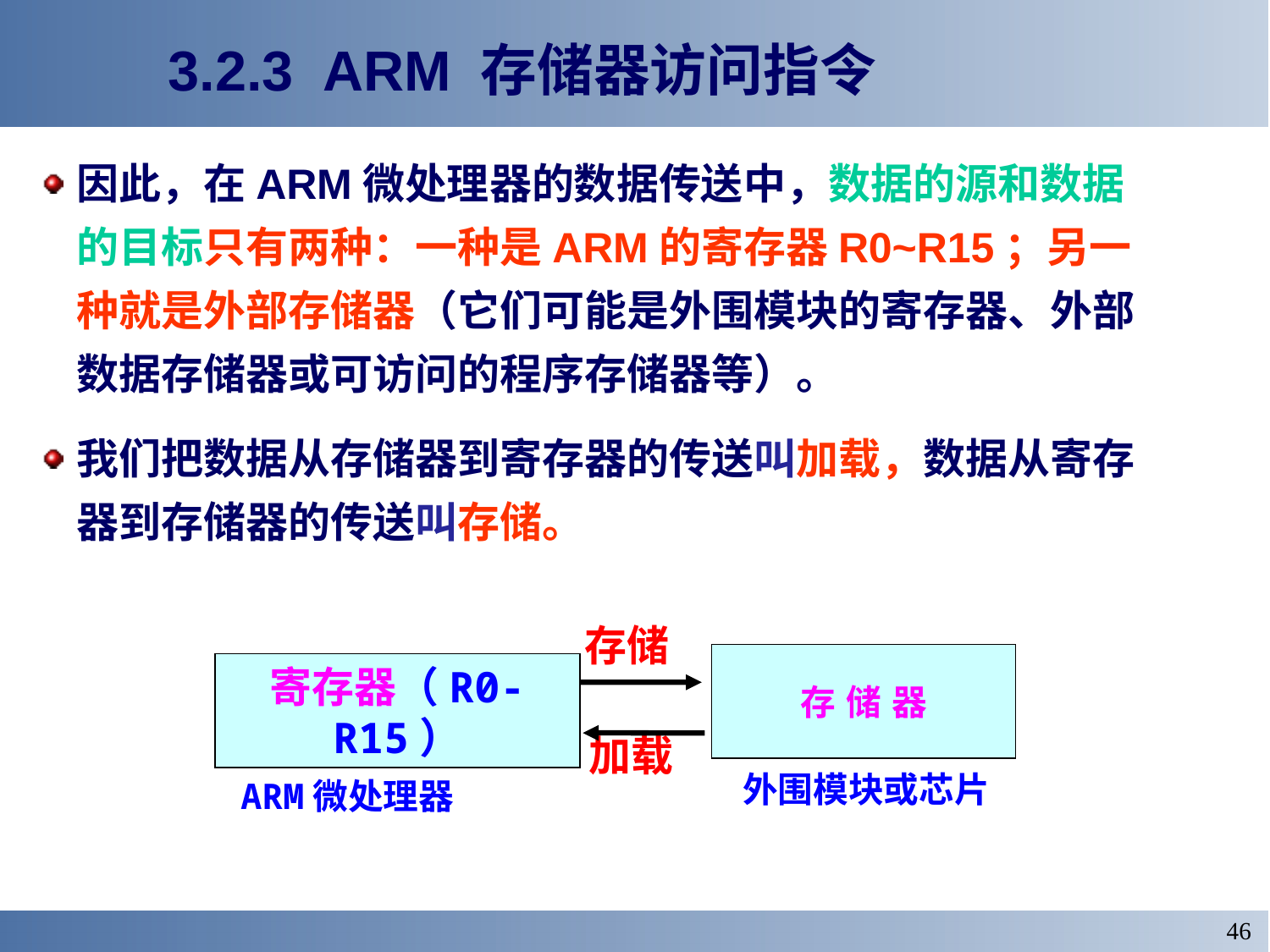

# 3.2.3  ARM 存储器访问指令
因此，在ARM微处理器的数据传送中，数据的源和数据的目标只有两种：一种是ARM的寄存器R0~R15；另一种就是外部存储器（它们可能是外围模块的寄存器、外部数据存储器或可访问的程序存储器等）。
我们把数据从存储器到寄存器的传送叫加载，数据从寄存器到存储器的传送叫存储。
存储
寄存器（R0-R15）

加载

外围模块或芯片
ARM微处理器
存储器